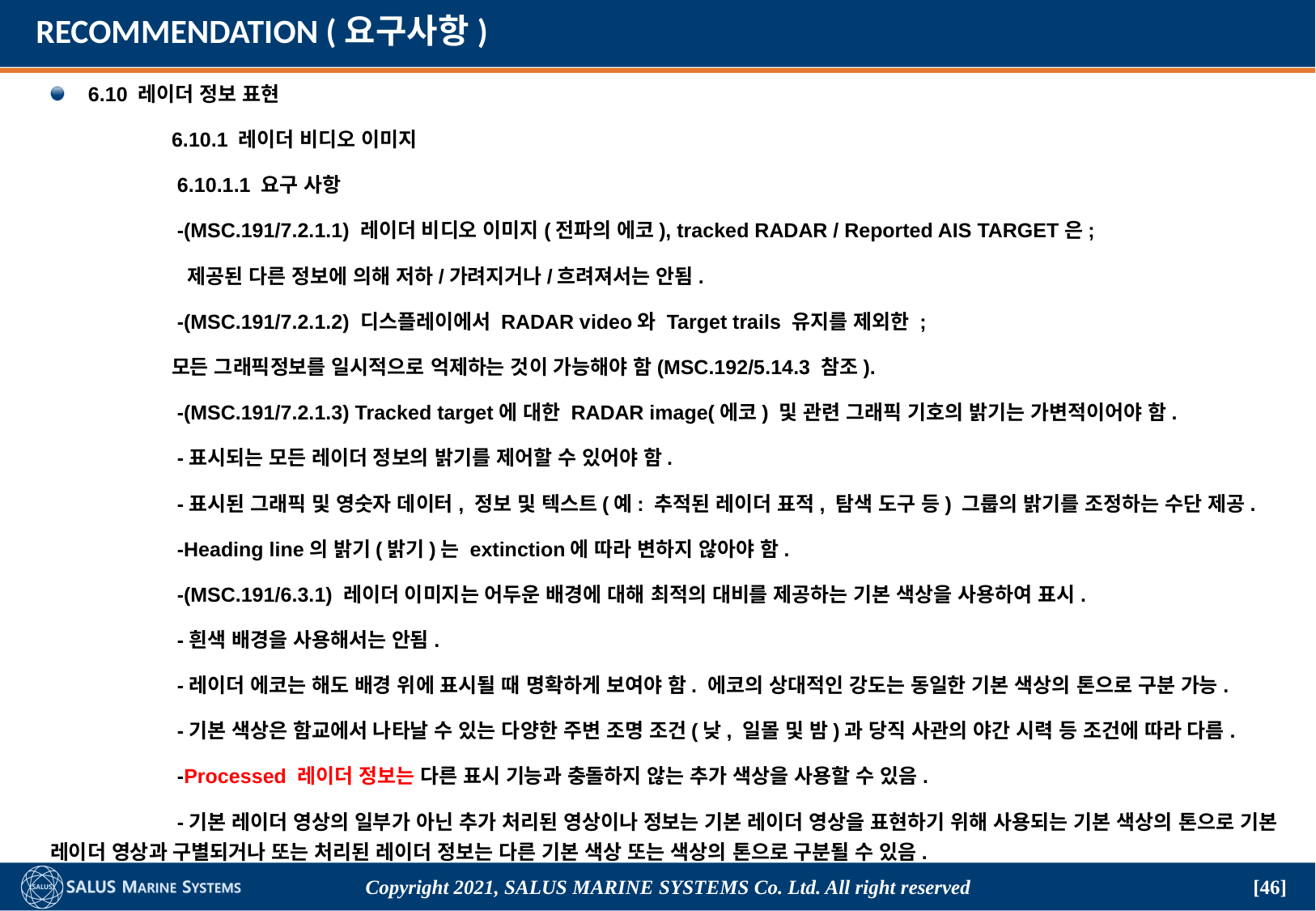

# RECOMMENDATION (요구사항)
6.10 레이더 정보 표현
	6.10.1 레이더 비디오 이미지
	 6.10.1.1 요구 사항
	 -(MSC.191/7.2.1.1) 레이더 비디오 이미지(전파의 에코), tracked RADAR / Reported AIS TARGET은;
	  제공된 다른 정보에 의해 저하/가려지거나/흐려져서는 안됨.
	 -(MSC.191/7.2.1.2) 디스플레이에서 RADAR video와 Target trails 유지를 제외한 ;
	모든 그래픽정보를 일시적으로 억제하는 것이 가능해야 함(MSC.192/5.14.3 참조).
	 -(MSC.191/7.2.1.3) Tracked target에 대한 RADAR image(에코) 및 관련 그래픽 기호의 밝기는 가변적이어야 함.
	 -표시되는 모든 레이더 정보의 밝기를 제어할 수 있어야 함.
	 -표시된 그래픽 및 영숫자 데이터, 정보 및 텍스트(예: 추적된 레이더 표적, 탐색 도구 등) 그룹의 밝기를 조정하는 수단 제공.
	 -Heading line의 밝기(밝기)는 extinction에 따라 변하지 않아야 함.
	 -(MSC.191/6.3.1) 레이더 이미지는 어두운 배경에 대해 최적의 대비를 제공하는 기본 색상을 사용하여 표시.
	 -흰색 배경을 사용해서는 안됨.
	 -레이더 에코는 해도 배경 위에 표시될 때 명확하게 보여야 함. 에코의 상대적인 강도는 동일한 기본 색상의 톤으로 구분 가능.
	 -기본 색상은 함교에서 나타날 수 있는 다양한 주변 조명 조건(낮, 일몰 및 밤)과 당직 사관의 야간 시력 등 조건에 따라 다름.
	 -Processed 레이더 정보는 다른 표시 기능과 충돌하지 않는 추가 색상을 사용할 수 있음.
	 -기본 레이더 영상의 일부가 아닌 추가 처리된 영상이나 정보는 기본 레이더 영상을 표현하기 위해 사용되는 기본 색상의 톤으로 기본 레이더 영상과 구별되거나 또는 처리된 레이더 정보는 다른 기본 색상 또는 색상의 톤으로 구분될 수 있음.
Copyright 2021, SALUS Marine Systems Co. Ltd. All right reserved
[46]